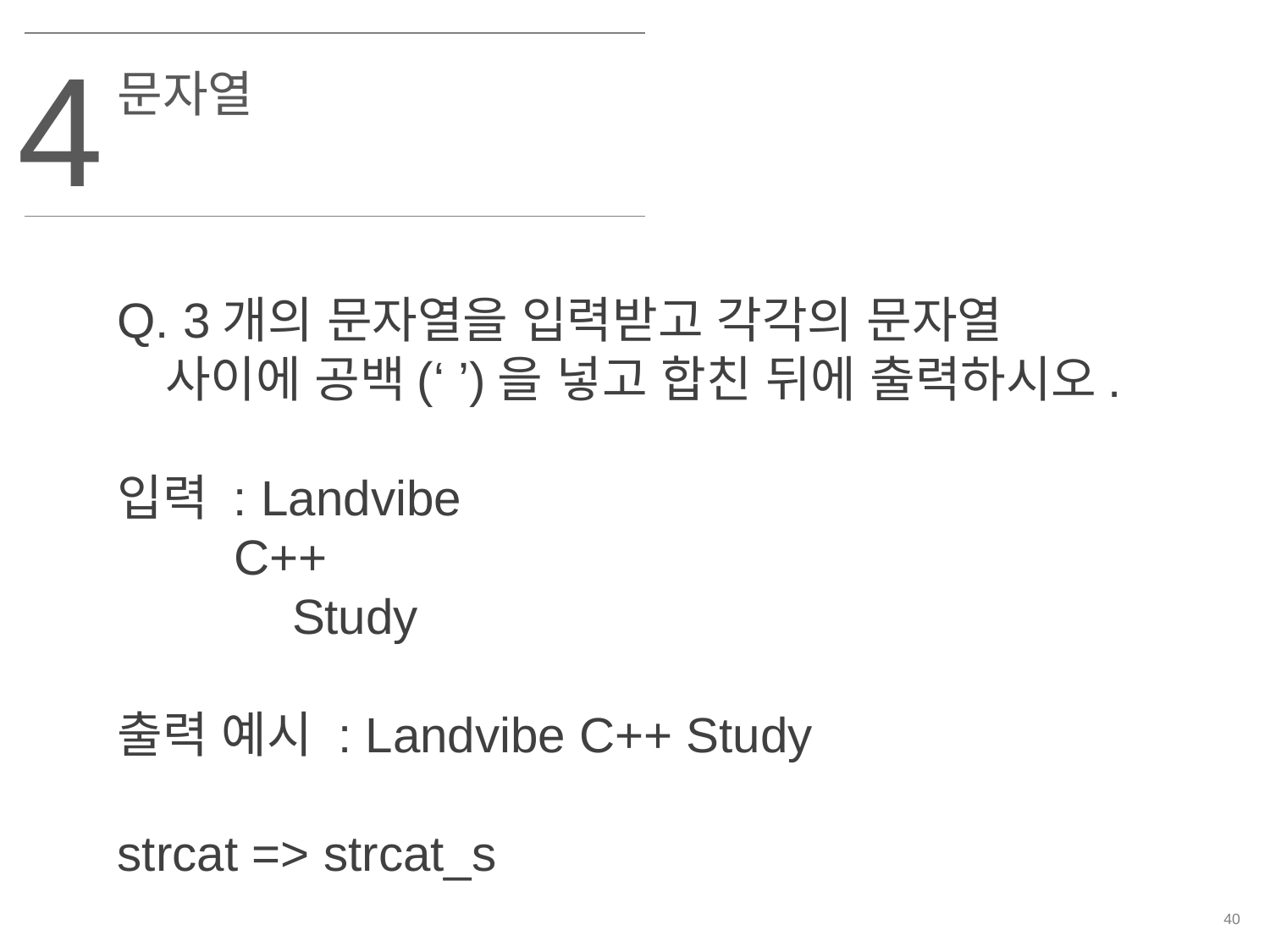

4
문자열
Q. 3개의 문자열을 입력받고 각각의 문자열 사이에 공백(‘ ’)을 넣고 합친 뒤에 출력하시오.

입력 : Landvibe
	     C++
		Study

출력 예시 : Landvibe C++ Study

strcat => strcat_s